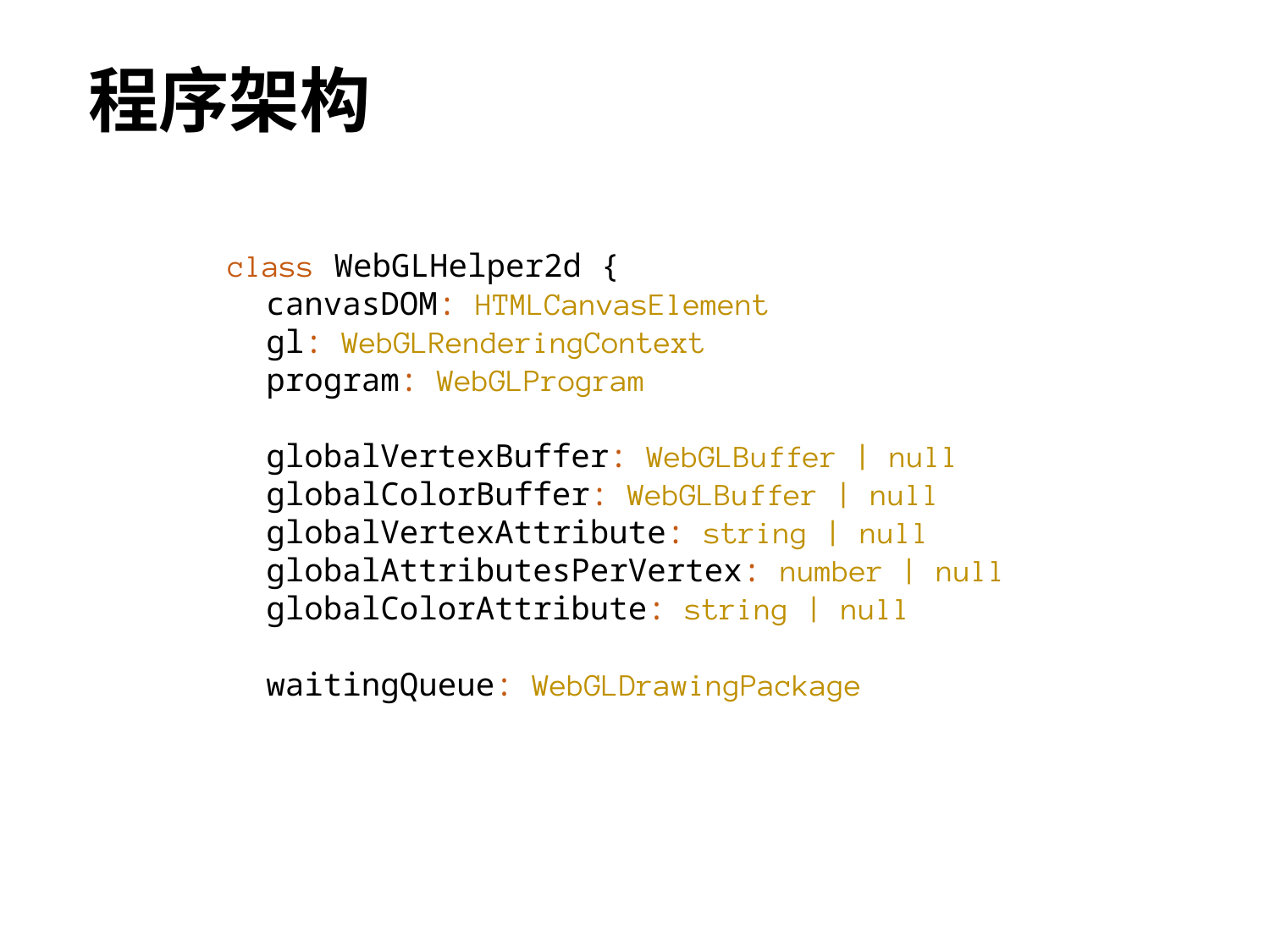

程序架构
class WebGLHelper2d {
  canvasDOM: HTMLCanvasElement
  gl: WebGLRenderingContext
  program: WebGLProgram
  globalVertexBuffer: WebGLBuffer | null
  globalColorBuffer: WebGLBuffer | null
  globalVertexAttribute: string | null
  globalAttributesPerVertex: number | null
  globalColorAttribute: string | null
  waitingQueue: WebGLDrawingPackage